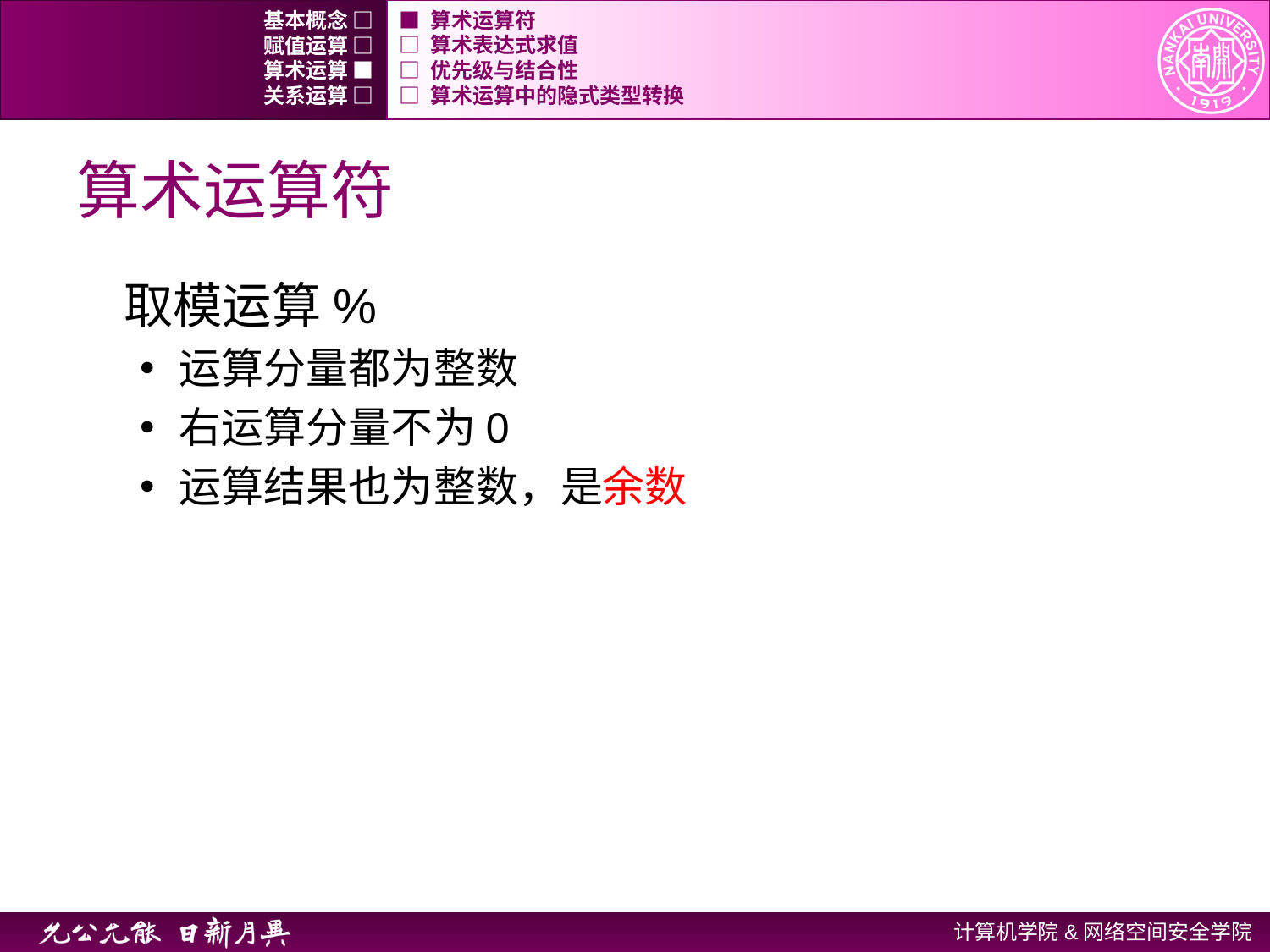

基本概念 □
■ 算术运算符
赋值运算 □
□ 算术表达式求值
算术运算 ■
□ 优先级与结合性
关系运算 □
□ 算术运算中的隐式类型转换
# 算术运算符
取模运算%
运算分量都为整数
右运算分量不为0
运算结果也为整数，是余数